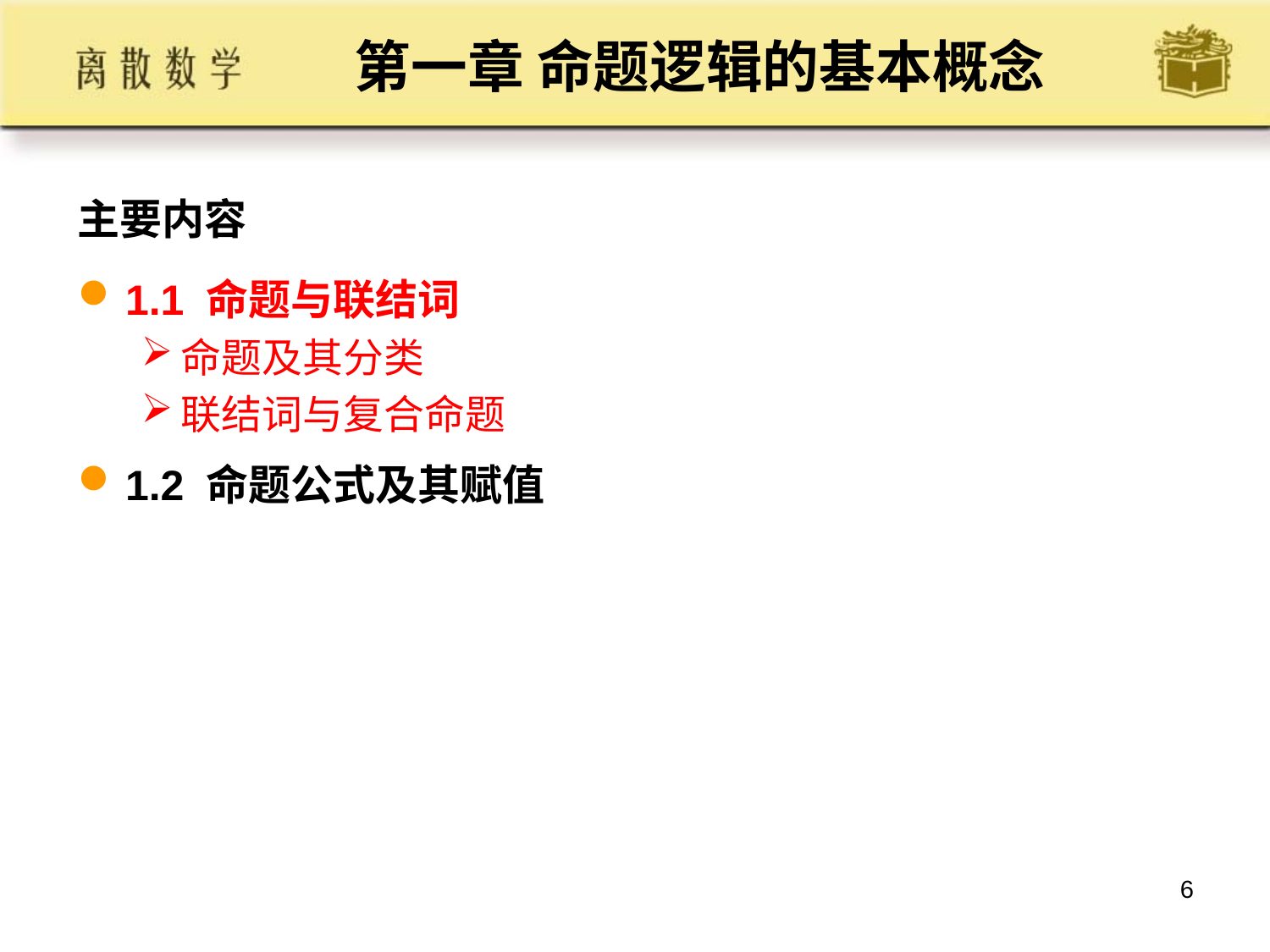

# 第一章 命题逻辑的基本概念
主要内容
1.1 命题与联结词
命题及其分类
联结词与复合命题
1.2 命题公式及其赋值

6